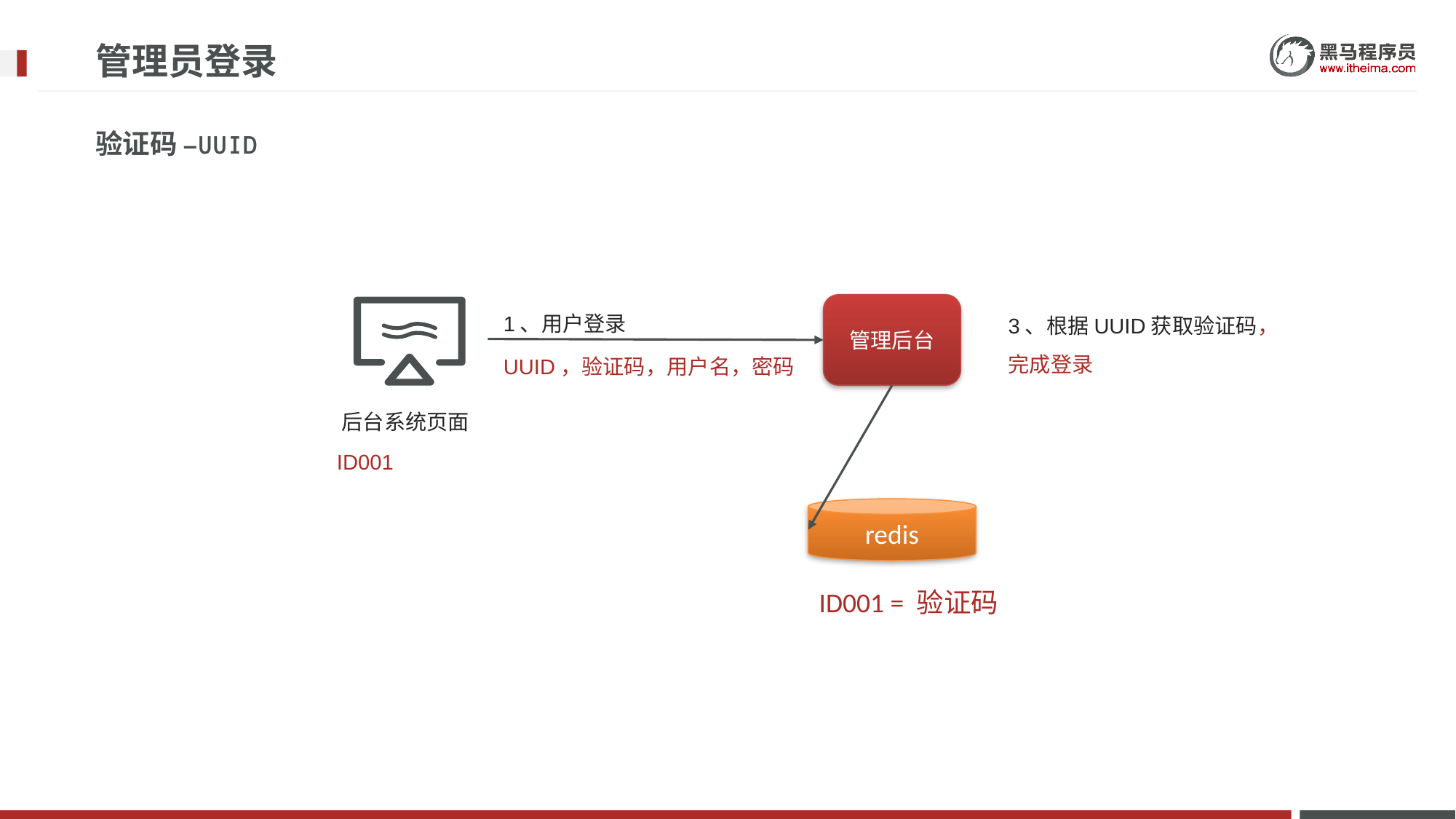

# 管理员登录
验证码-UUID

1、用户登录
UUID，验证码，用户名，密码
管理后台
3、根据UUID获取验证码，完成登录

后台系统页面
ID001
redis
ID001 = 验证码